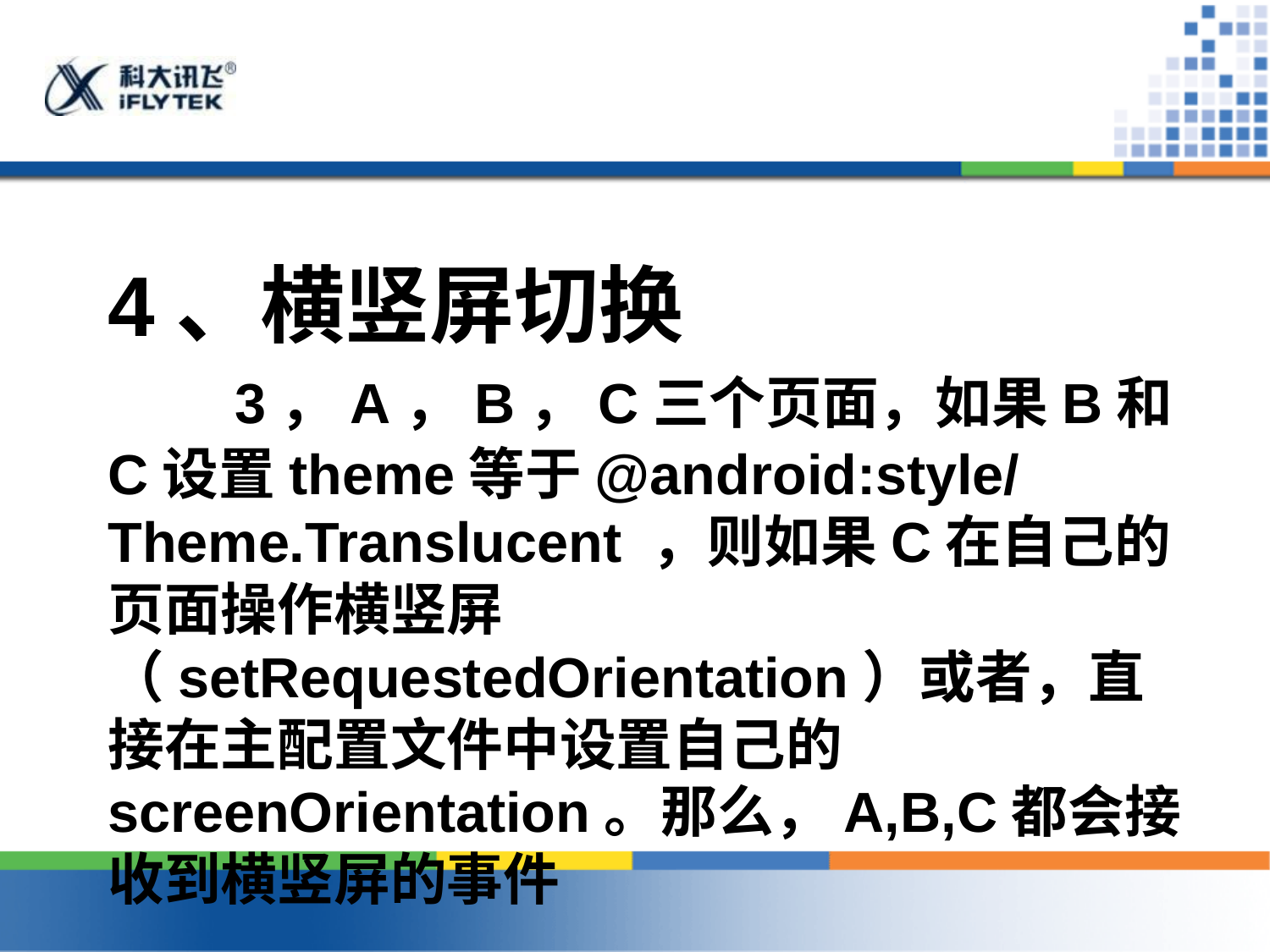

# 4、横竖屏切换 3，A，B，C三个页面，如果B和C设置theme等于@android:style/Theme.Translucent ，则如果C在自己的页面操作横竖屏（setRequestedOrientation）或者，直接在主配置文件中设置自己的screenOrientation。那么，A,B,C都会接收到横竖屏的事件